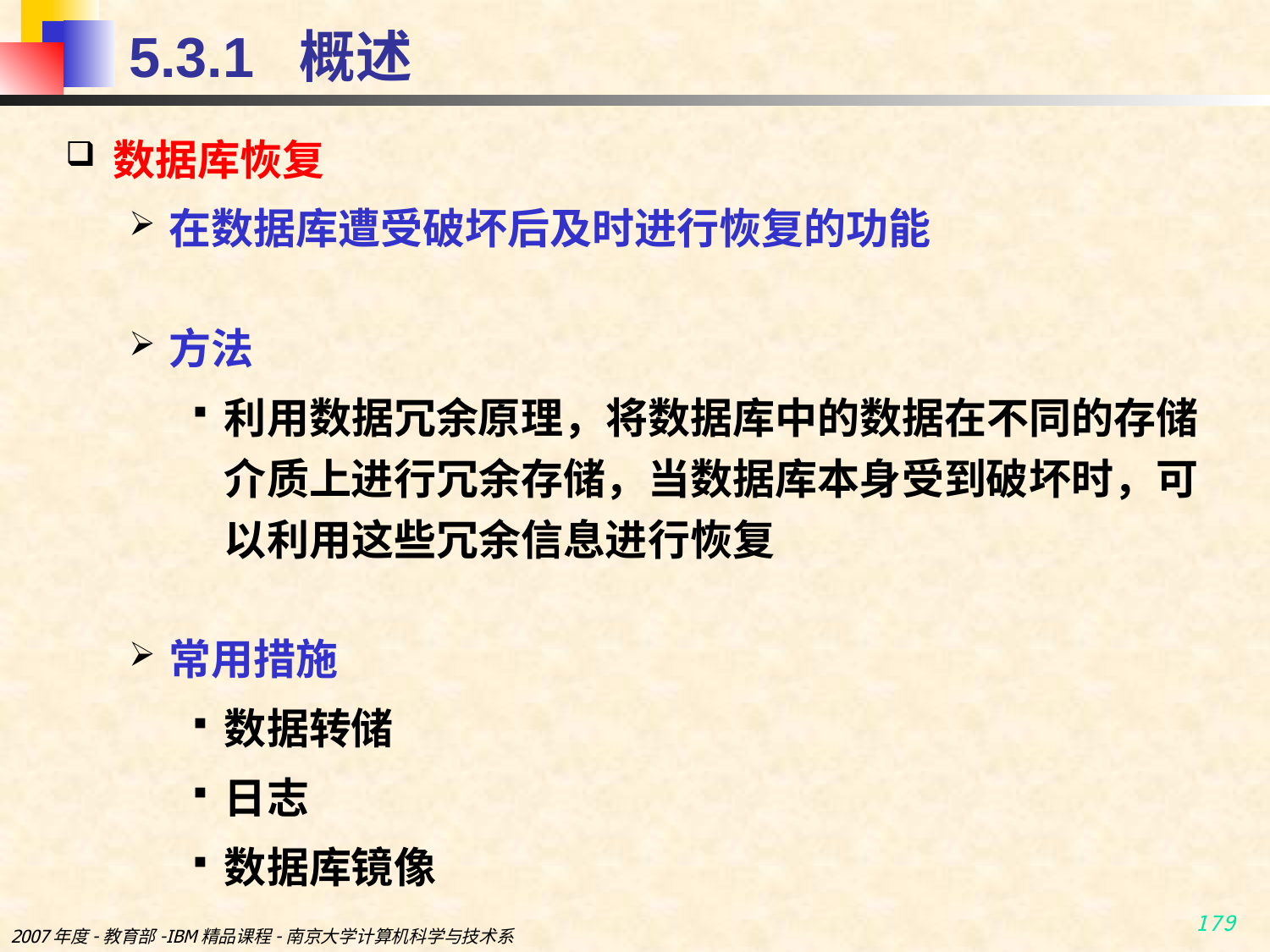

# 5.3.1  概述
数据库恢复
在数据库遭受破坏后及时进行恢复的功能

方法
利用数据冗余原理，将数据库中的数据在不同的存储介质上进行冗余存储，当数据库本身受到破坏时，可以利用这些冗余信息进行恢复

常用措施
数据转储
日志
数据库镜像
179